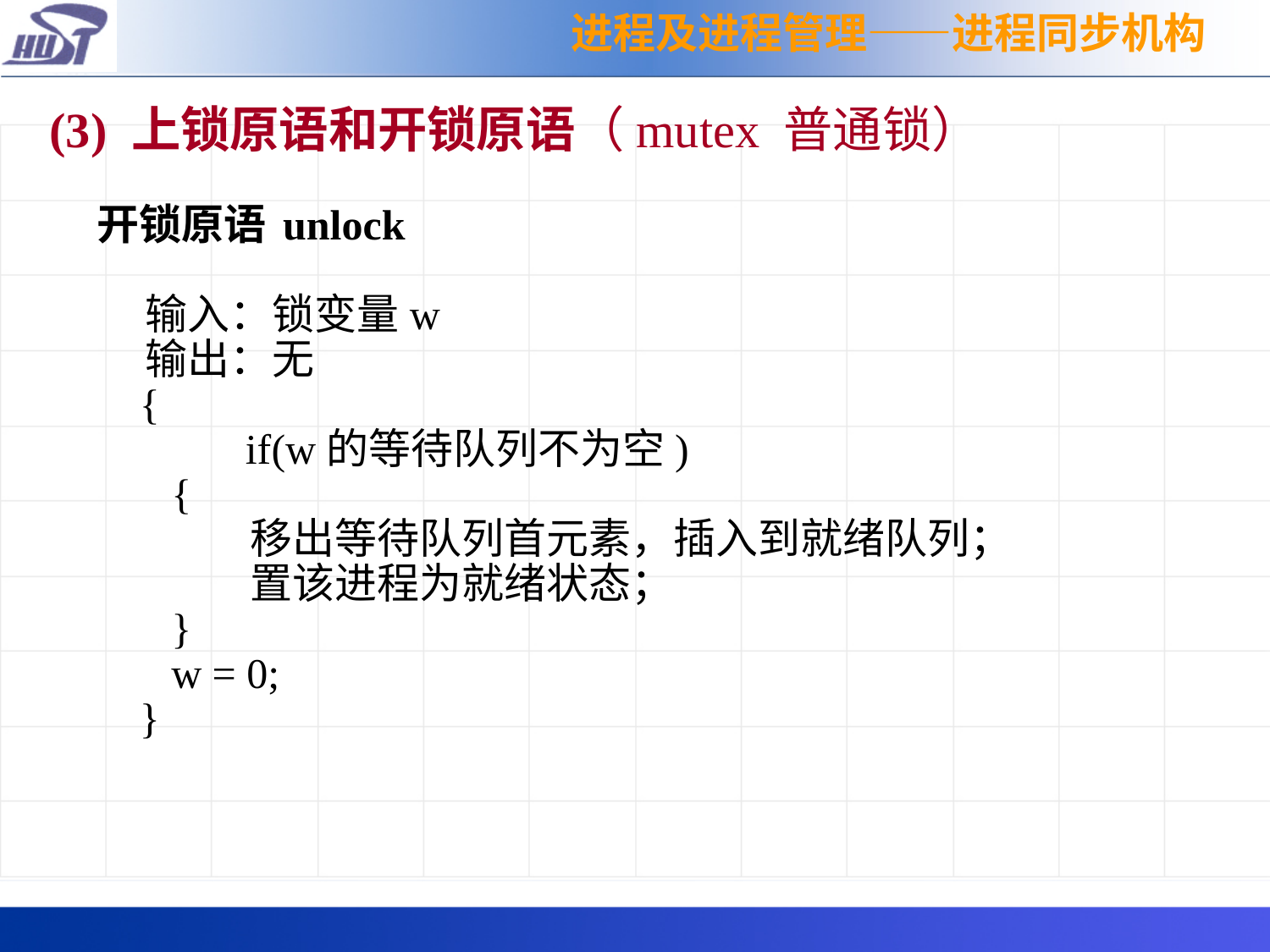

进程及进程管理——进程同步机构
(3) 上锁原语和开锁原语（mutex 普通锁）
开锁原语 unlock

    输入：锁变量w
    输出：无
    {
 	  if(w的等待队列不为空)
       {
               移出等待队列首元素，插入到就绪队列；
               置该进程为就绪状态；
       }
       w = 0;
    }